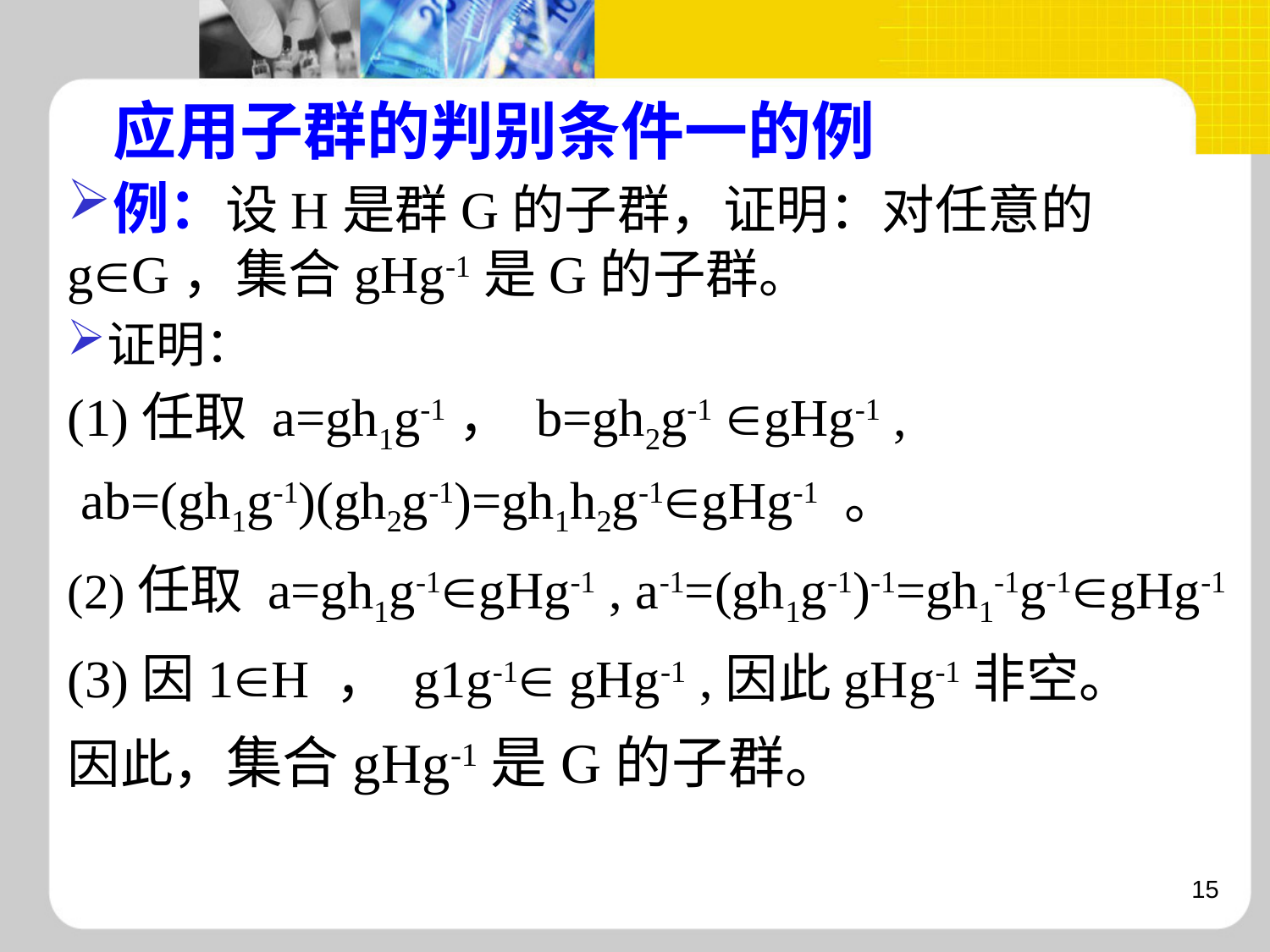

# 应用子群的判别条件一的例
例：设H是群G的子群，证明：对任意的g∈G，集合gHg-1是G的子群。
证明：
(1)任取 a=gh1g-1， b=gh2g-1 ∈gHg-1 ,
 ab=(gh1g-1)(gh2g-1)=gh1h2g-1∈gHg-1 。
(2)任取 a=gh1g-1∈gHg-1 , a-1=(gh1g-1)-1=gh1-1g-1∈gHg-1
(3)因1∈H ， g1g-1∈ gHg-1 ,因此gHg-1非空。
因此，集合gHg-1是G的子群。

15